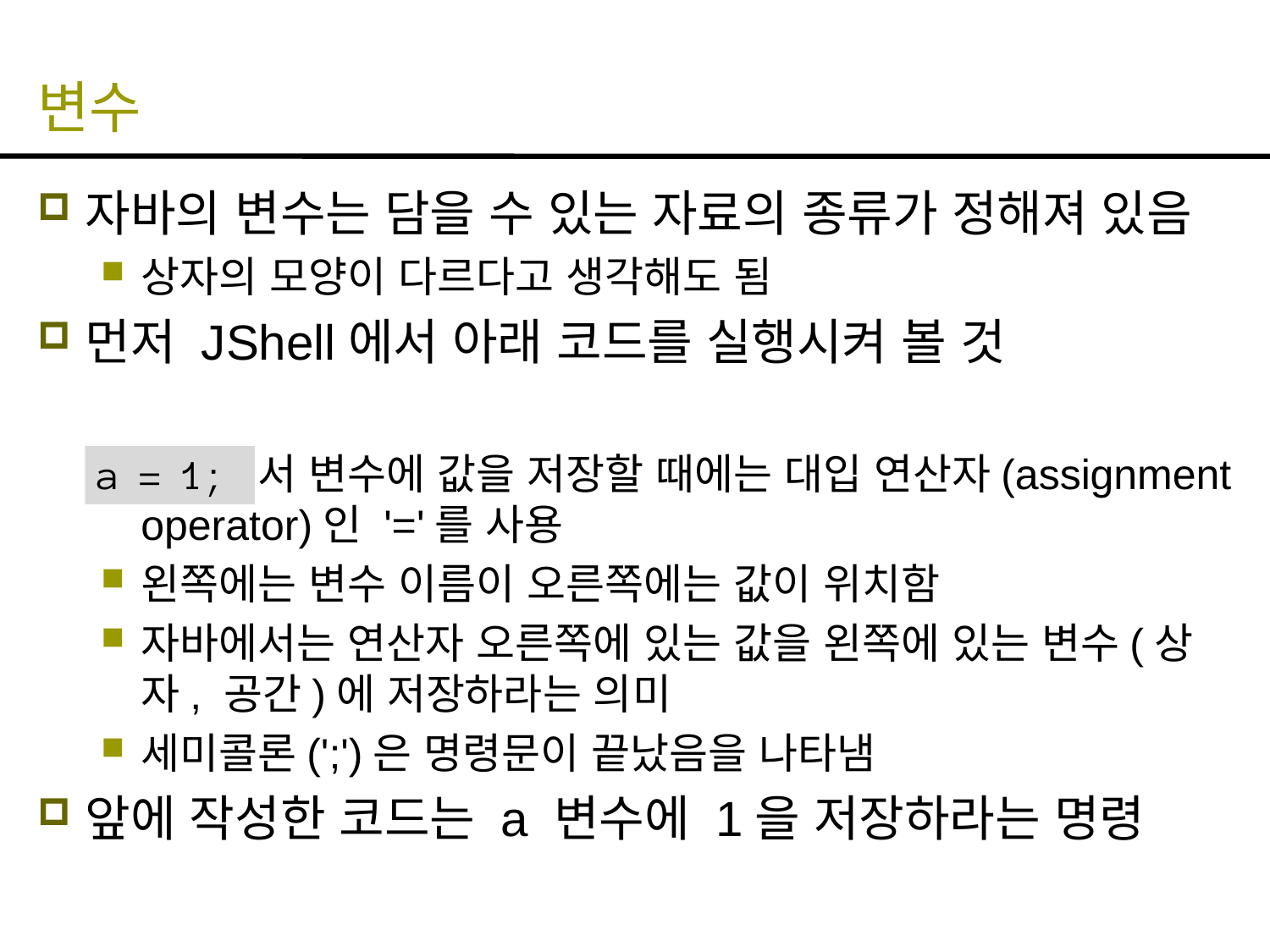

# 변수
자바의 변수는 담을 수 있는 자료의 종류가 정해져 있음
상자의 모양이 다르다고 생각해도 됨
먼저 JShell에서 아래 코드를 실행시켜 볼 것

자바에서 변수에 값을 저장할 때에는 대입 연산자(assignment operator)인 '='를 사용
왼쪽에는 변수 이름이 오른쪽에는 값이 위치함
자바에서는 연산자 오른쪽에 있는 값을 왼쪽에 있는 변수(상자, 공간)에 저장하라는 의미
세미콜론(';')은 명령문이 끝났음을 나타냄
앞에 작성한 코드는 a 변수에 1을 저장하라는 명령
a = 1;